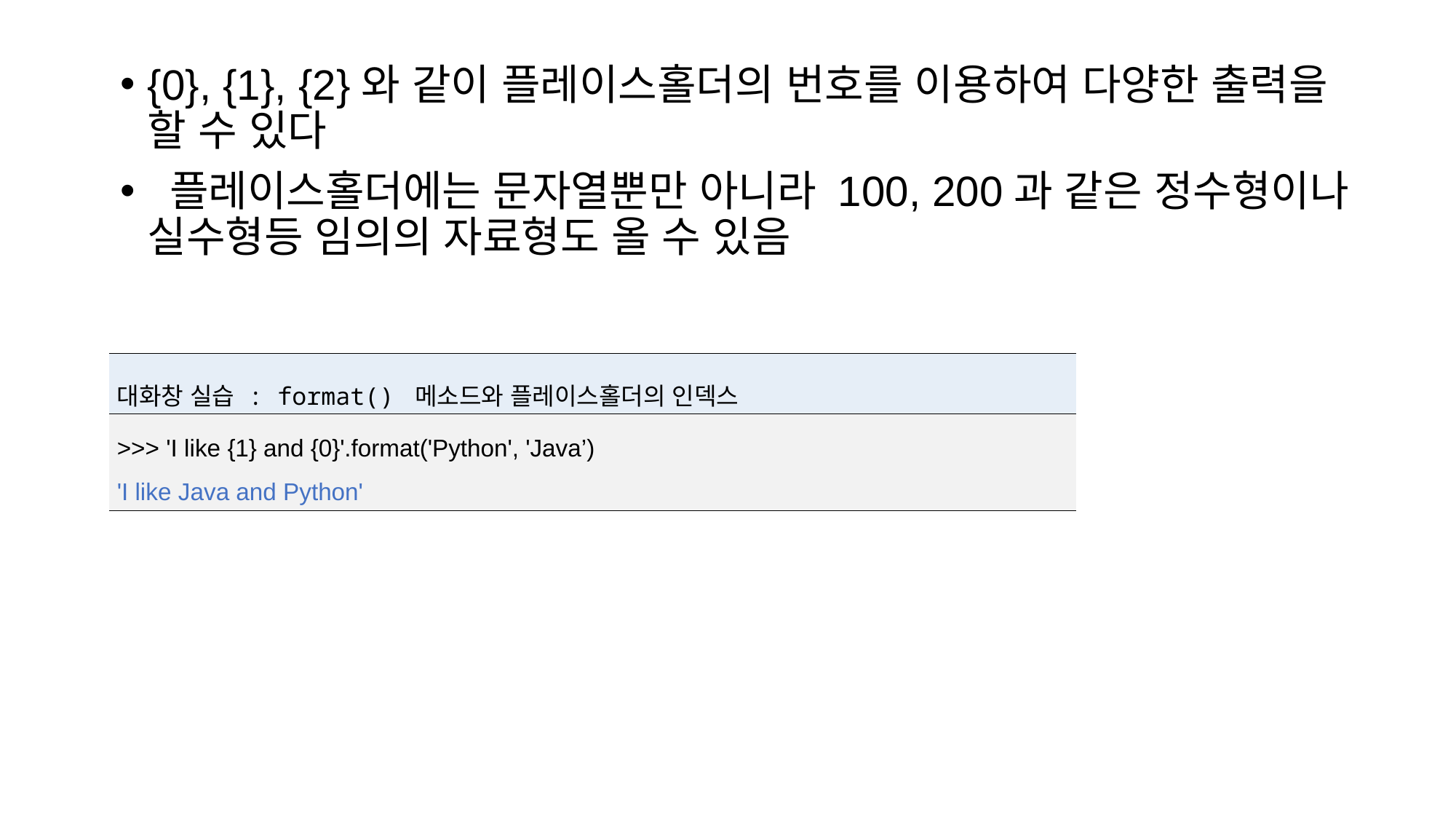

{0}, {1}, {2}와 같이 플레이스홀더의 번호를 이용하여 다양한 출력을 할 수 있다
 플레이스홀더에는 문자열뿐만 아니라 100, 200과 같은 정수형이나 실수형등 임의의 자료형도 올 수 있음

| 대화창 실습 : format() 메소드와 플레이스홀더의 인덱스 |
| --- |
| >>> 'I like {1} and {0}'.format('Python', 'Java’) 'I like Java and Python' |